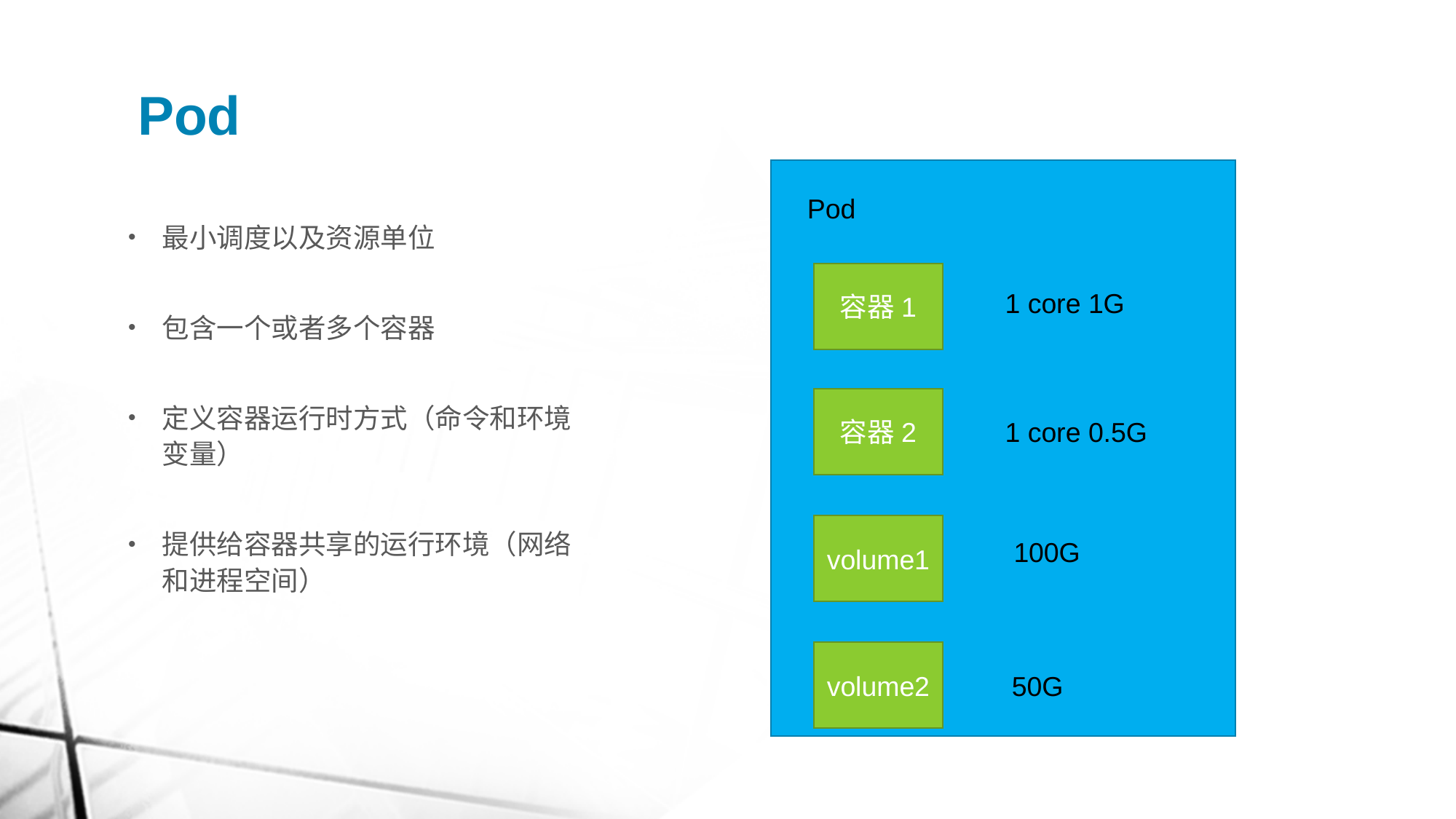

# Pod

Pod
最小调度以及资源单位

包含一个或者多个容器

定义容器运行时方式（命令和环境变量）

提供给容器共享的运行环境（网络和进程空间）

容器1
1 core 1G
容器2
1 core 0.5G
volume1
100G
volume2
50G